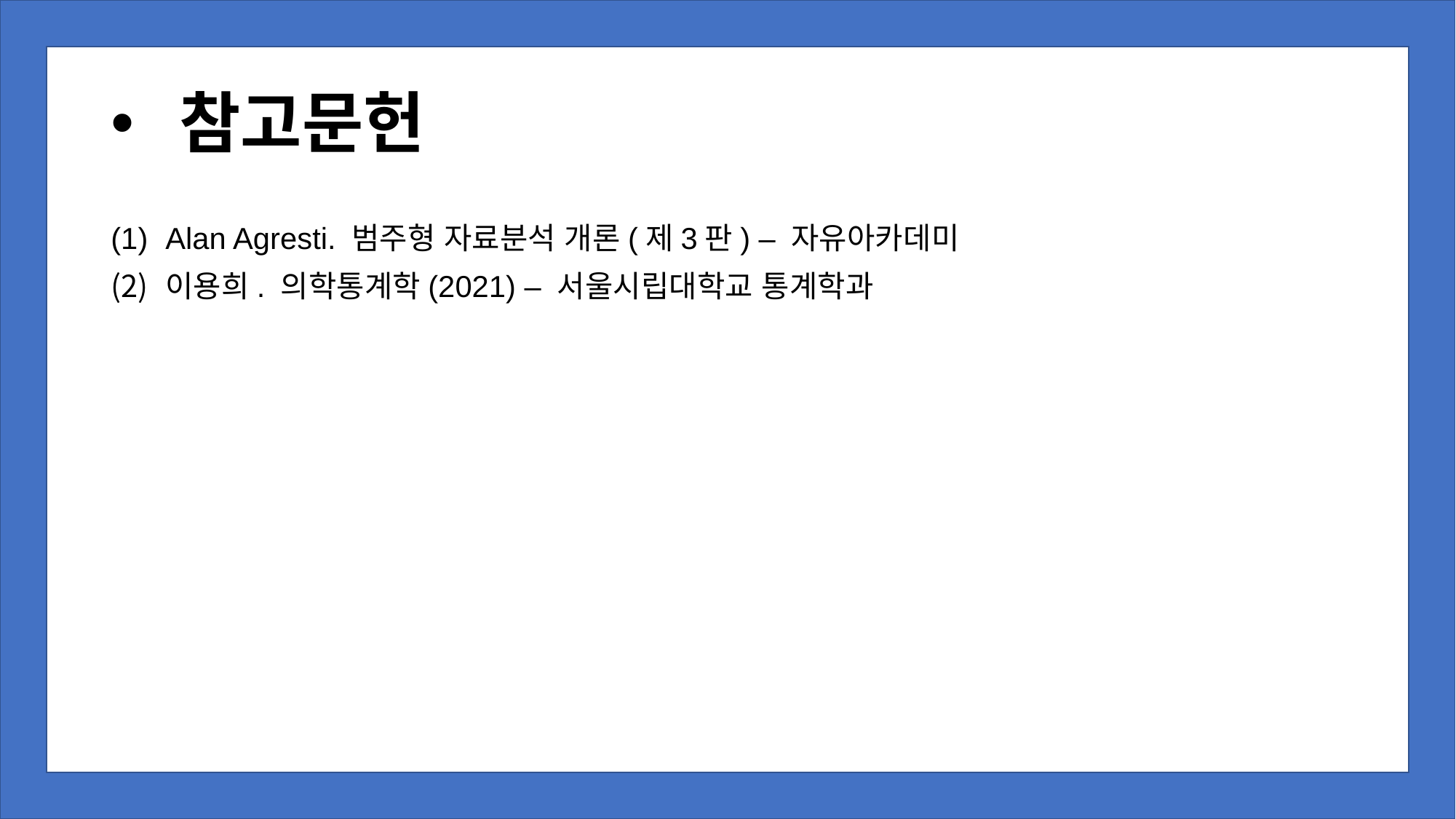

# 참고문헌
Alan Agresti. 범주형 자료분석 개론(제3판) – 자유아카데미
이용희. 의학통계학(2021) – 서울시립대학교 통계학과